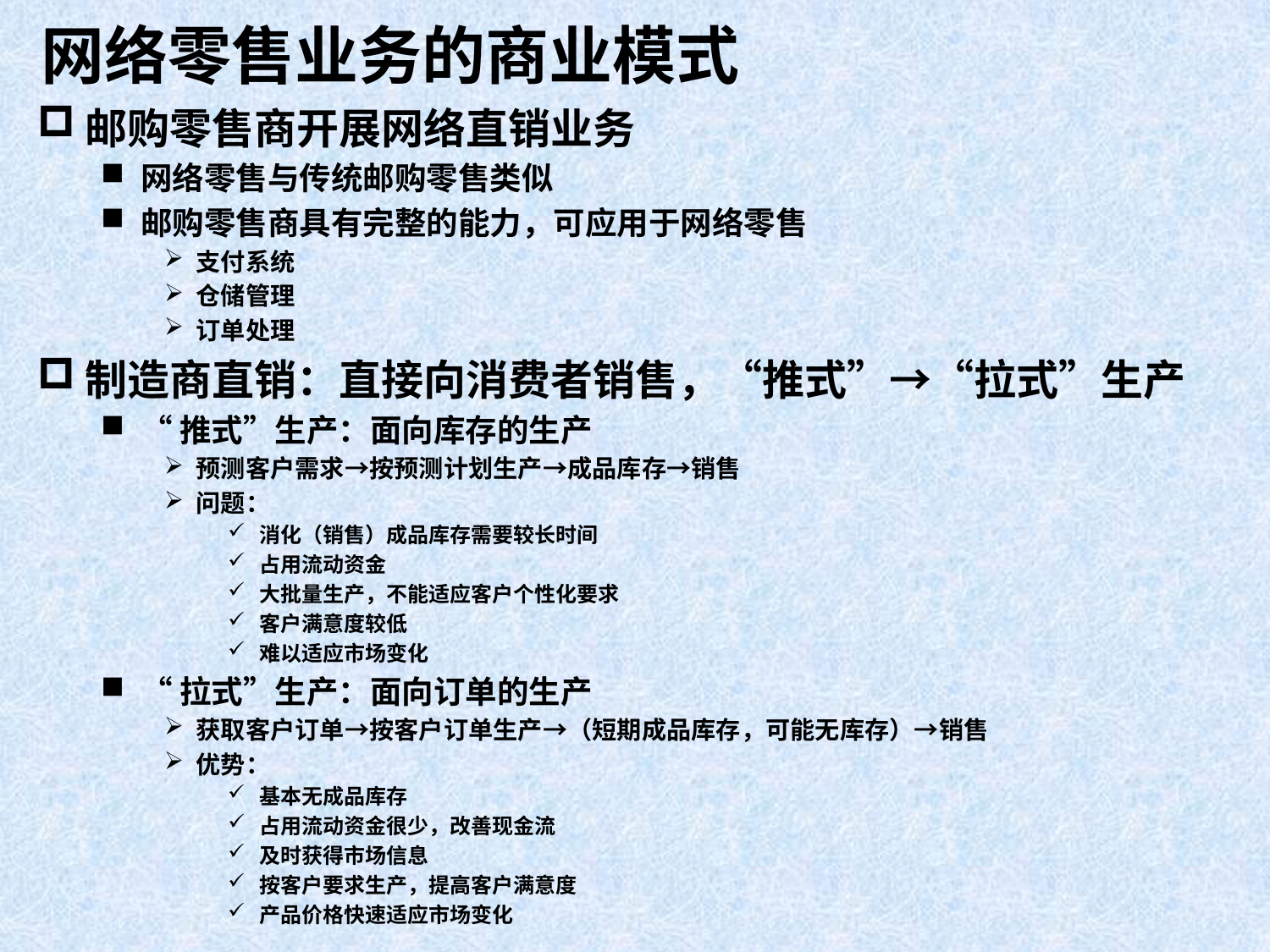

# 网络零售业务的商业模式
邮购零售商开展网络直销业务
网络零售与传统邮购零售类似
邮购零售商具有完整的能力，可应用于网络零售
支付系统
仓储管理
订单处理
制造商直销：直接向消费者销售，“推式”→“拉式”生产
“推式”生产：面向库存的生产
预测客户需求→按预测计划生产→成品库存→销售
问题：
消化（销售）成品库存需要较长时间
占用流动资金
大批量生产，不能适应客户个性化要求
客户满意度较低
难以适应市场变化
“拉式”生产：面向订单的生产
获取客户订单→按客户订单生产→（短期成品库存，可能无库存）→销售
优势：
基本无成品库存
占用流动资金很少，改善现金流
及时获得市场信息
按客户要求生产，提高客户满意度
产品价格快速适应市场变化